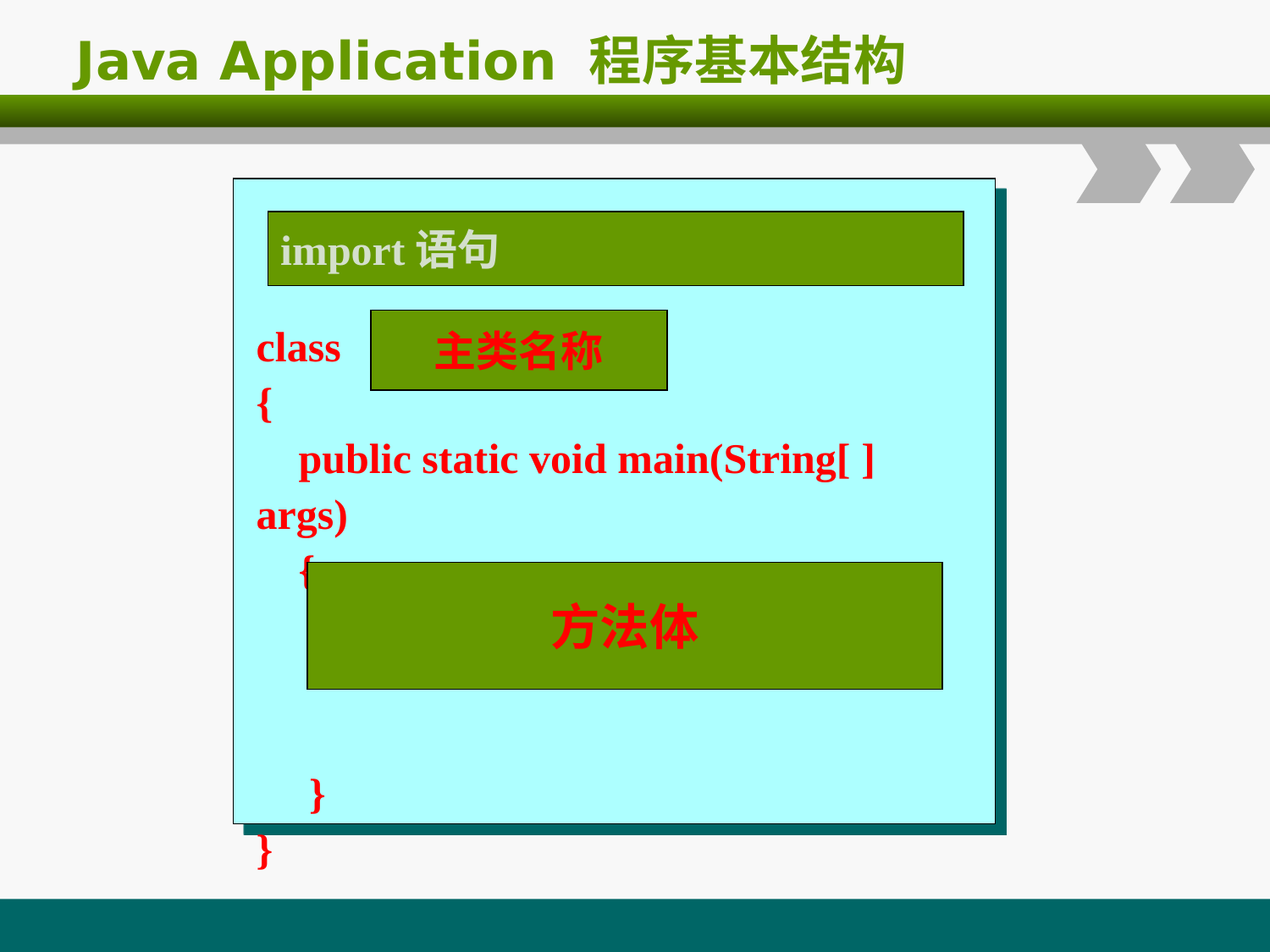

Java Application 程序基本结构

import语句
class
{
    public static void main(String[ ] args)
    {

     }
}
主类名称
方法体
23